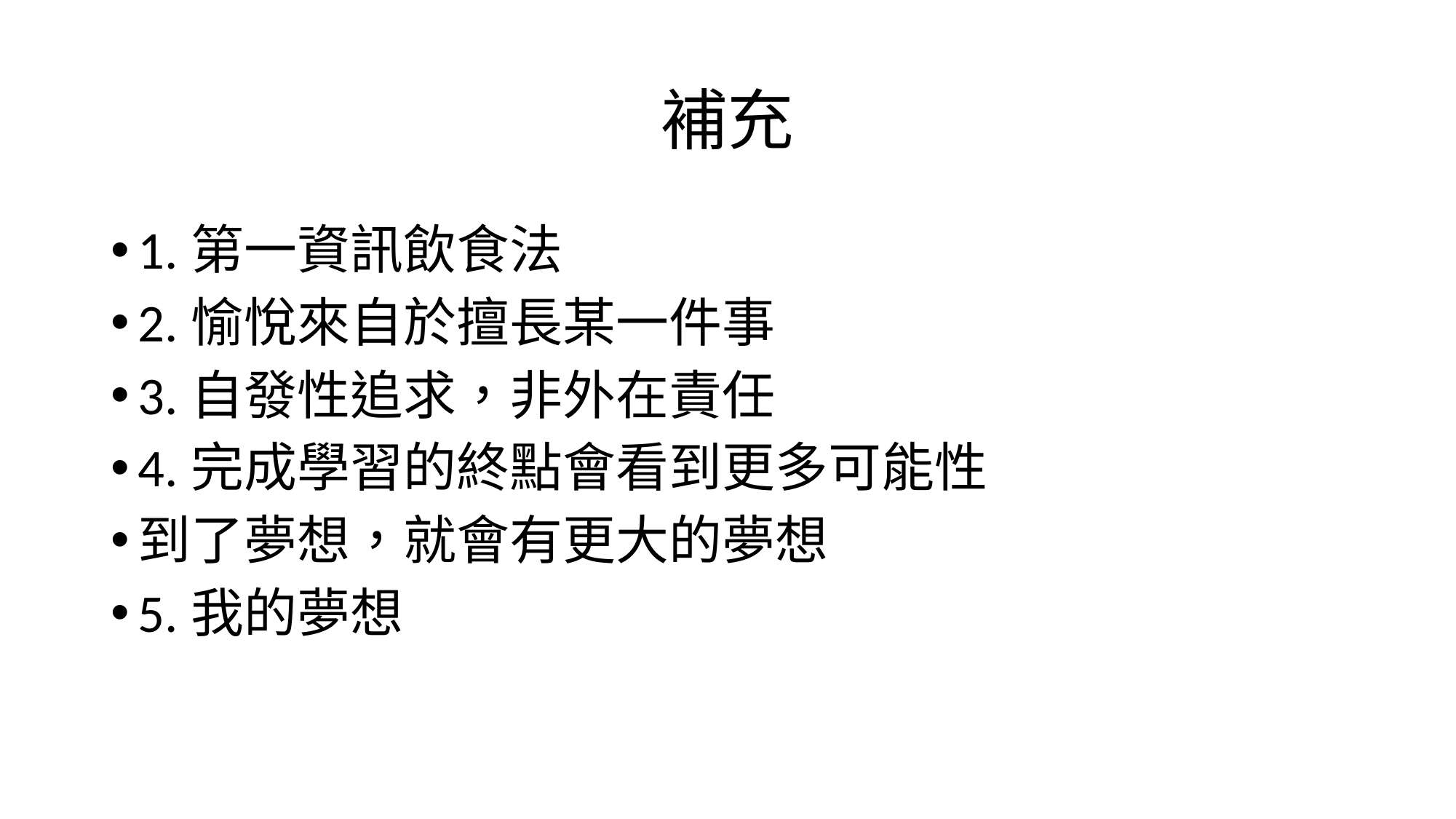

# 補充
1.第一資訊飲食法
2.愉悅來自於擅長某一件事
3.自發性追求，非外在責任
4.完成學習的終點會看到更多可能性
到了夢想，就會有更大的夢想
5.我的夢想